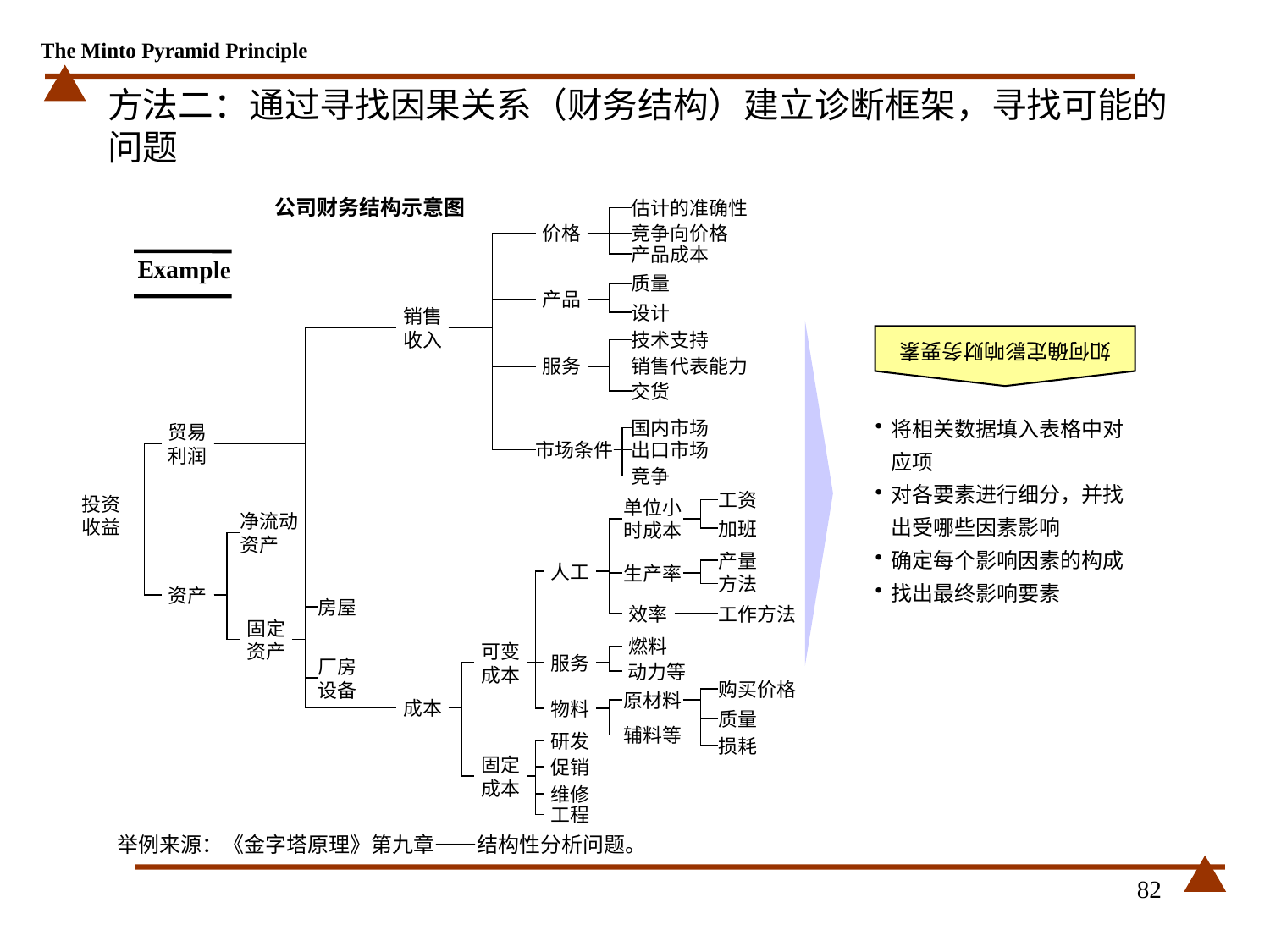

# 方法二：通过寻找因果关系（财务结构）建立诊断框架，寻找可能的问题
公司财务结构示意图
估计的准确性
价格
竞争向价格
产品成本
质量
产品
设计
销售
收入
技术支持
销售代表能力
服务
交货
国内市场
贸易利润
市场条件
出口市场
竞争
工资
投资
收益
单位小时成本
净流动资产
加班
产量
人工
生产率
方法
资产
房屋
效率
工作方法
固定
资产
燃料
可变
成本
服务
厂房
设备
动力等
购买价格
原材料
成本
物料
质量
辅料等
研发
损耗
固定
成本
促销
维修
工程
如何确定影响财务要素
Example

将相关数据填入表格中对应项
对各要素进行细分，并找出受哪些因素影响
确定每个影响因素的构成
找出最终影响要素

举例来源：《金字塔原理》第九章——结构性分析问题。
82